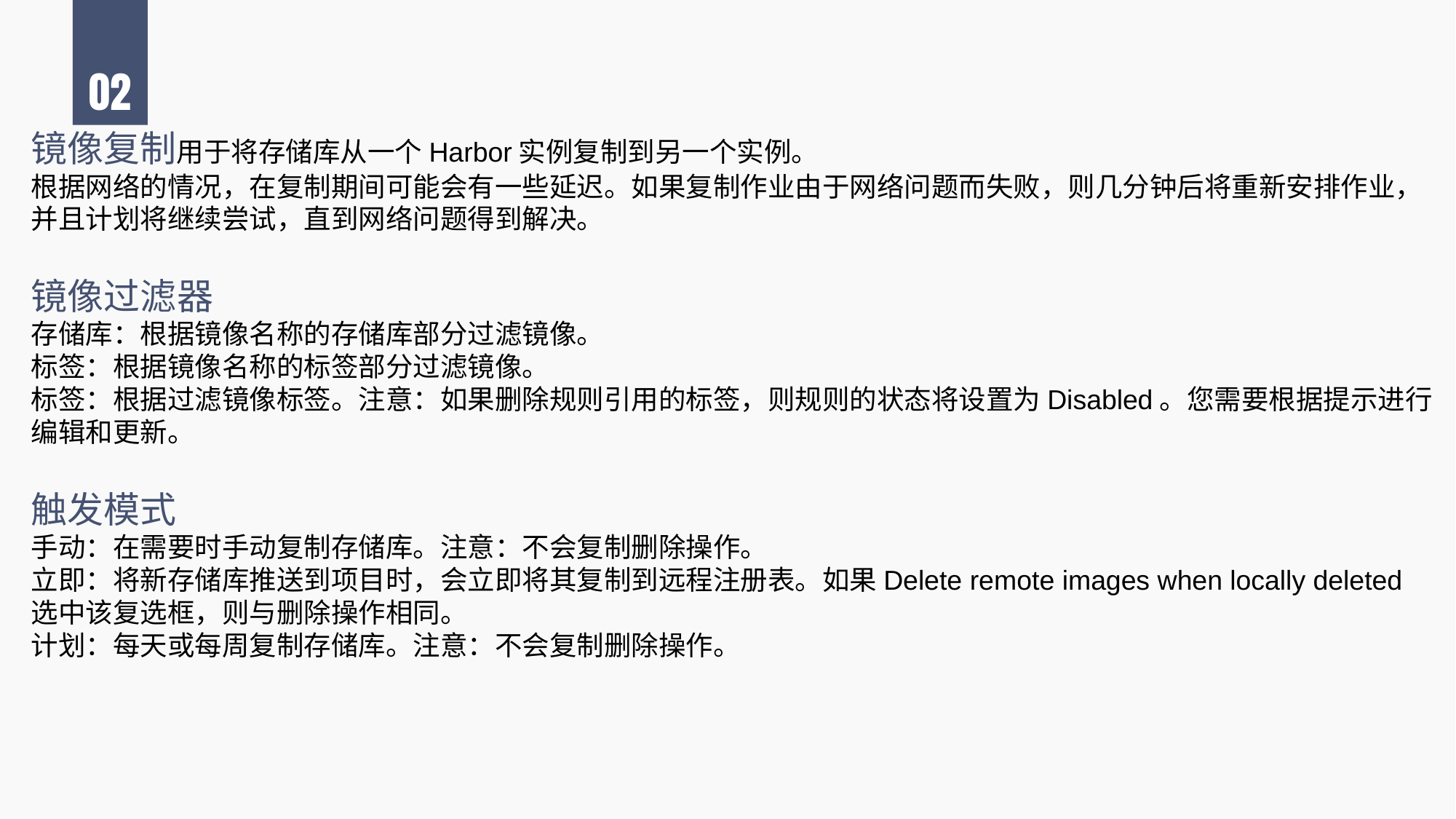

02
镜像复制用于将存储库从一个Harbor实例复制到另一个实例。
根据网络的情况，在复制期间可能会有一些延迟。如果复制作业由于网络问题而失败，则几分钟后将重新安排作业，并且计划将继续尝试，直到网络问题得到解决。
镜像过滤器
存储库：根据镜像名称的存储库部分过滤镜像。
标签：根据镜像名称的标签部分过滤镜像。
标签：根据过滤镜像标签。注意：如果删除规则引用的标签，则规则的状态将设置为Disabled。您需要根据提示进行编辑和更新。
触发模式
手动：在需要时手动复制存储库。注意：不会复制删除操作。
立即：将新存储库推送到项目时，会立即将其复制到远程注册表。如果Delete remote images when locally deleted选中该复选框，则与删除操作相同。
计划：每天或每周复制存储库。注意：不会复制删除操作。